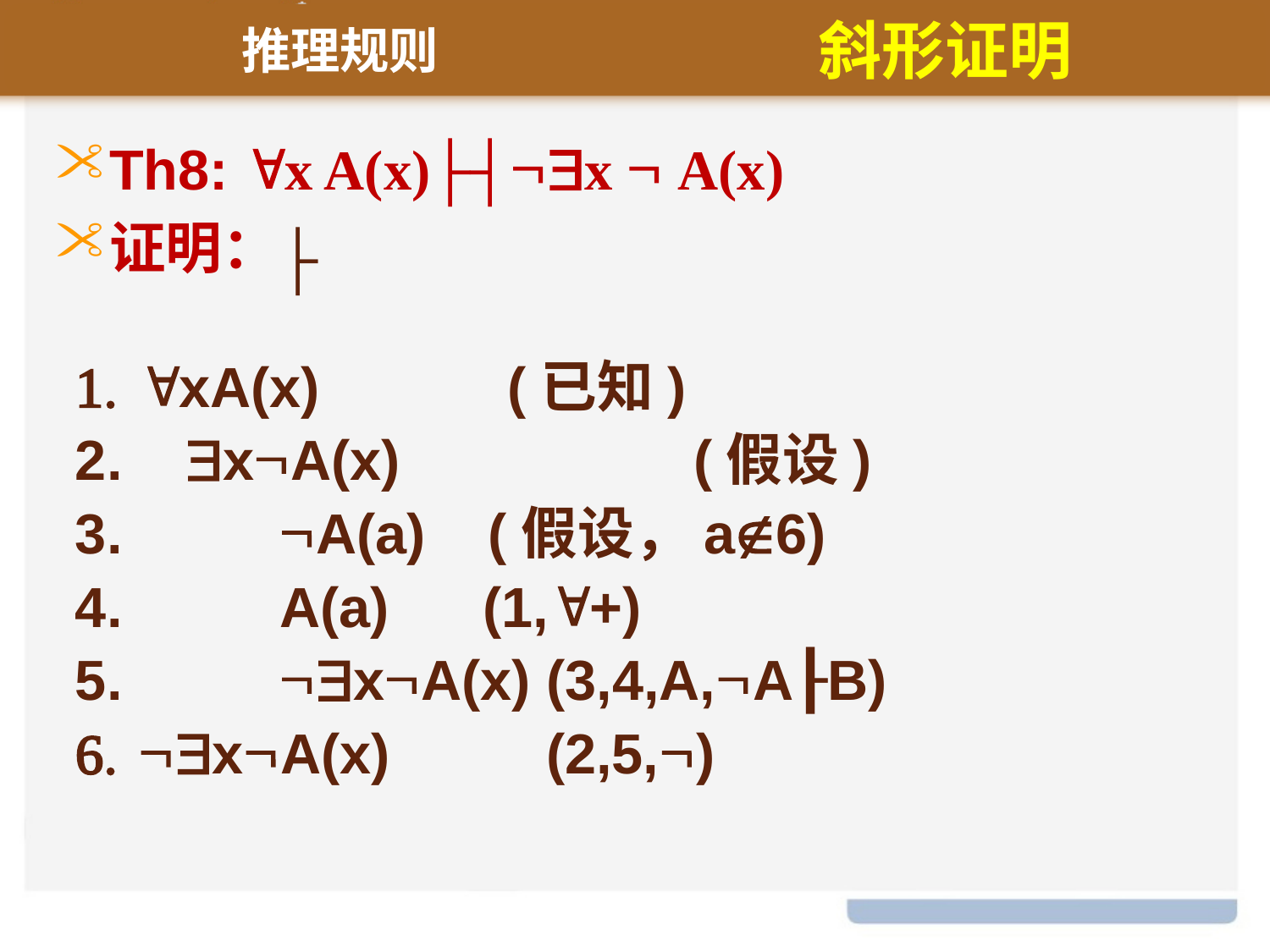

推理规则
斜形证明
Th8: ∀x A(x)├┤¬∃x ¬ A(x)
证明：
├
∀xA(x)            (已知)
   ∃x¬A(x)		   (假设)
         ¬A(a)    (假设，a∉6)
         A(a)      (1,∀+)
         ¬∃x¬A(x) (3,4,A,¬A┠B)
¬∃x¬A(x)          (2,5,¬)